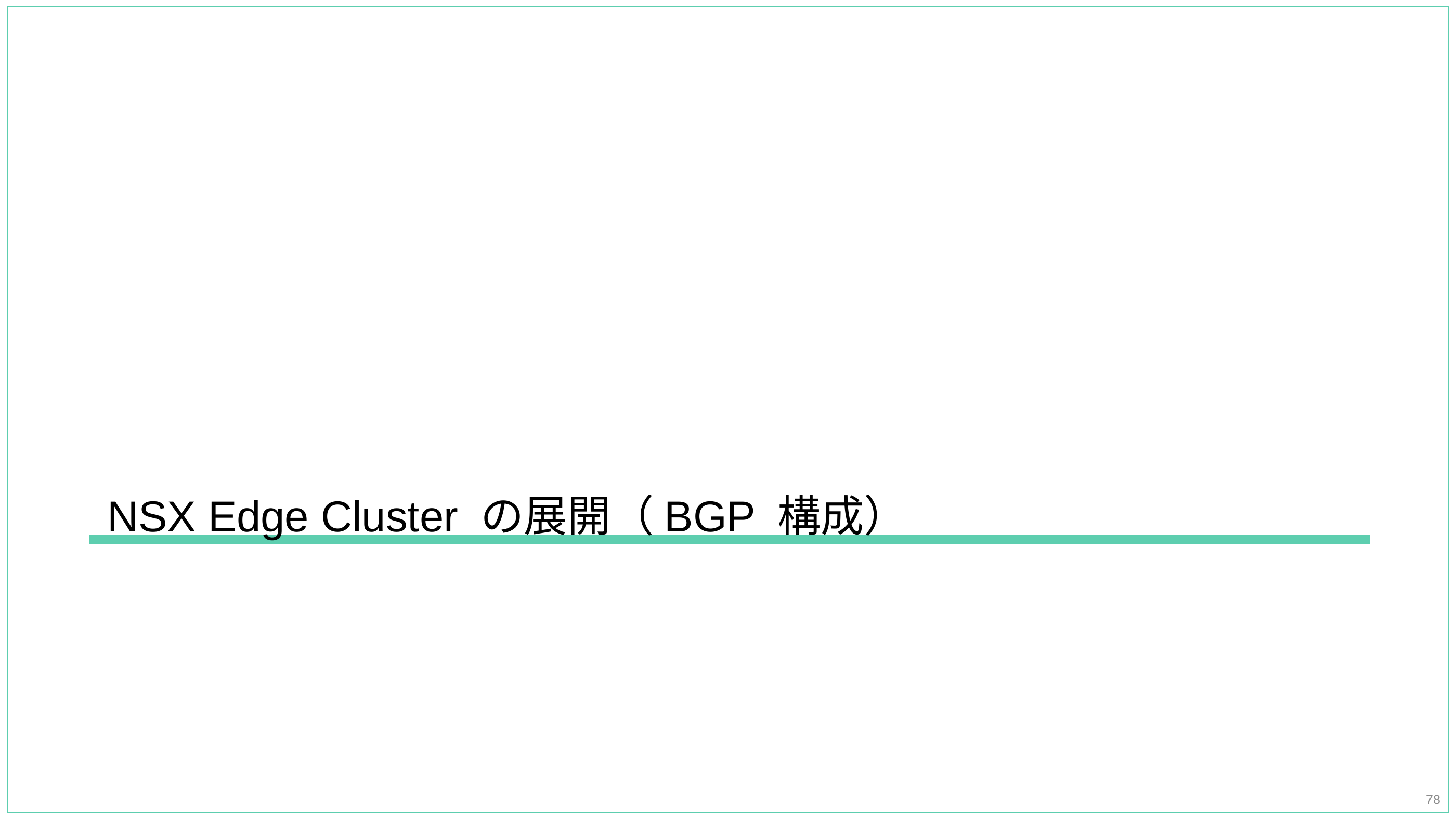

# NSX Edge Cluster の展開（BGP 構成）

78